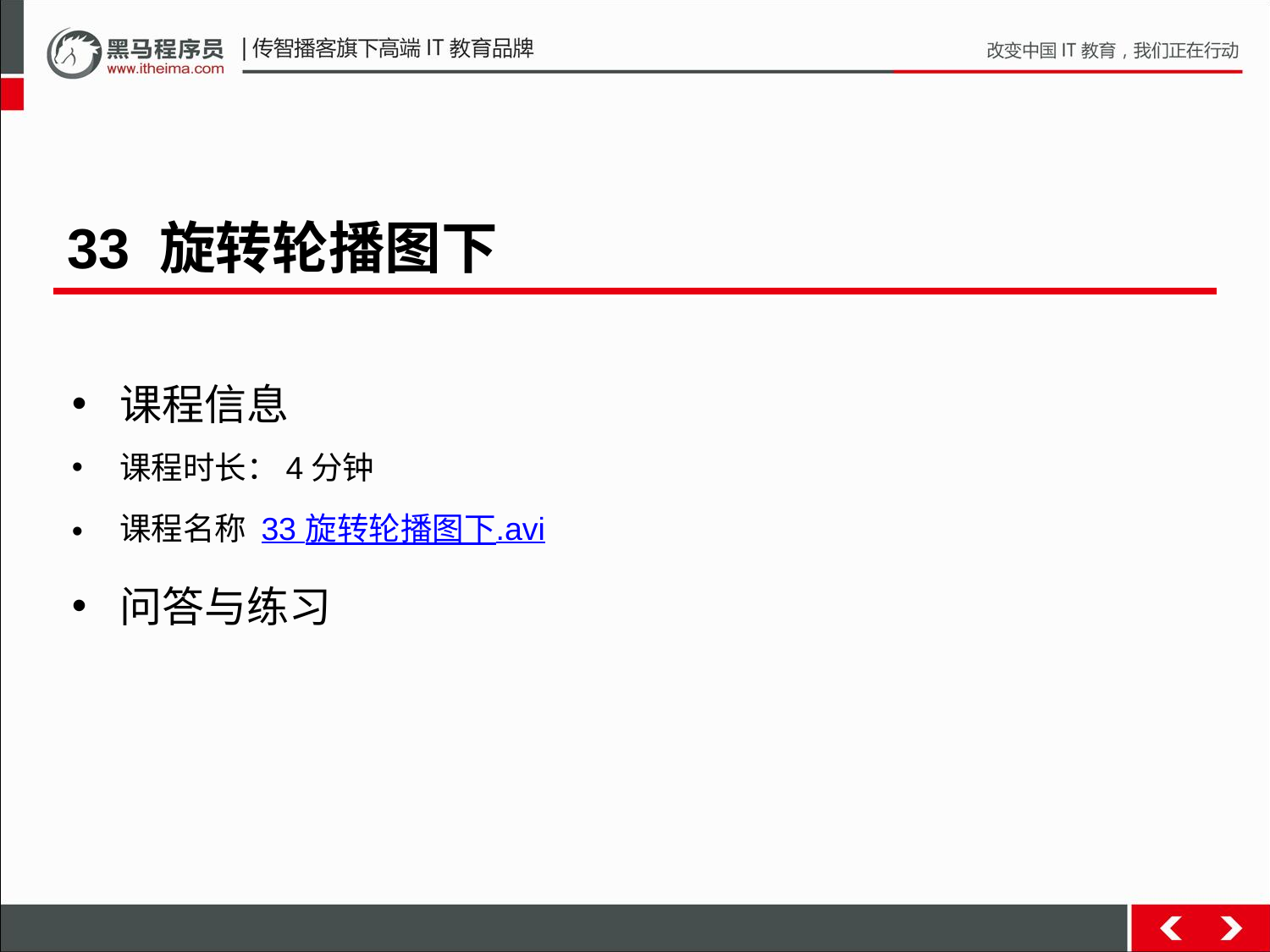

33 旋转轮播图下
课程信息
课程时长：4分钟
课程名称 33 旋转轮播图下.avi
问答与练习